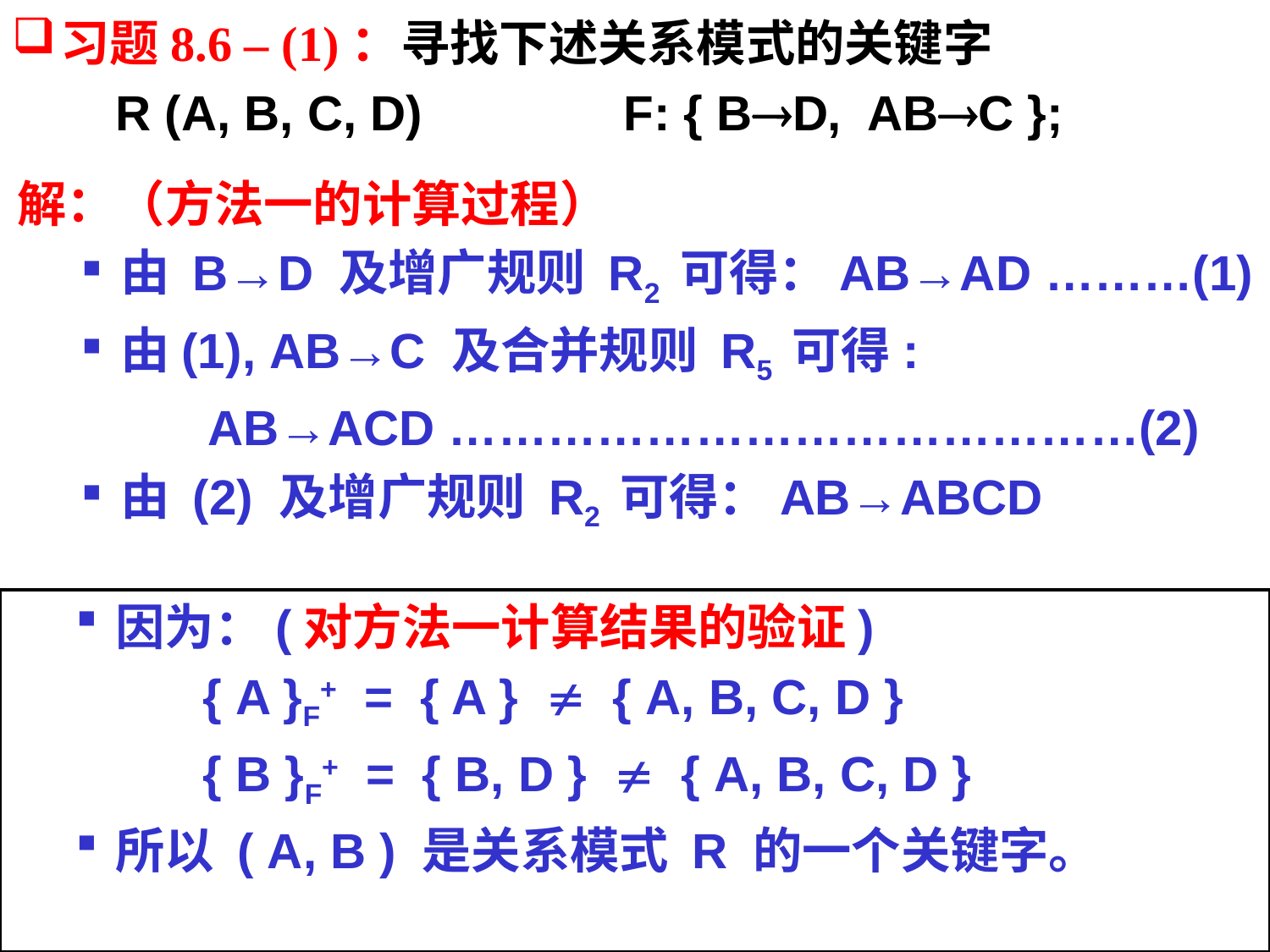

# 习题8.6 – (1)：寻找下述关系模式的关键字
	R (A, B, C, D)		F: { B→D,  AB→C };
解：（方法一的计算过程）
由 B→D 及增广规则 R2 可得：AB→AD ………(1)
由(1), AB→C 及合并规则 R5 可得:
AB→ACD ……………………………………(2)
由 (2) 及增广规则 R2 可得：AB→ABCD
因为：(对方法一计算结果的验证)
{ A }F+  =  { A }  ≠  { A, B, C, D }
{ B }F+  =  { B, D }  ≠  { A, B, C, D }
所以 ( A, B ) 是关系模式 R 的一个关键字。
										完.
86
2007年度-教育部-IBM精品课程-南京大学计算机科学与技术系